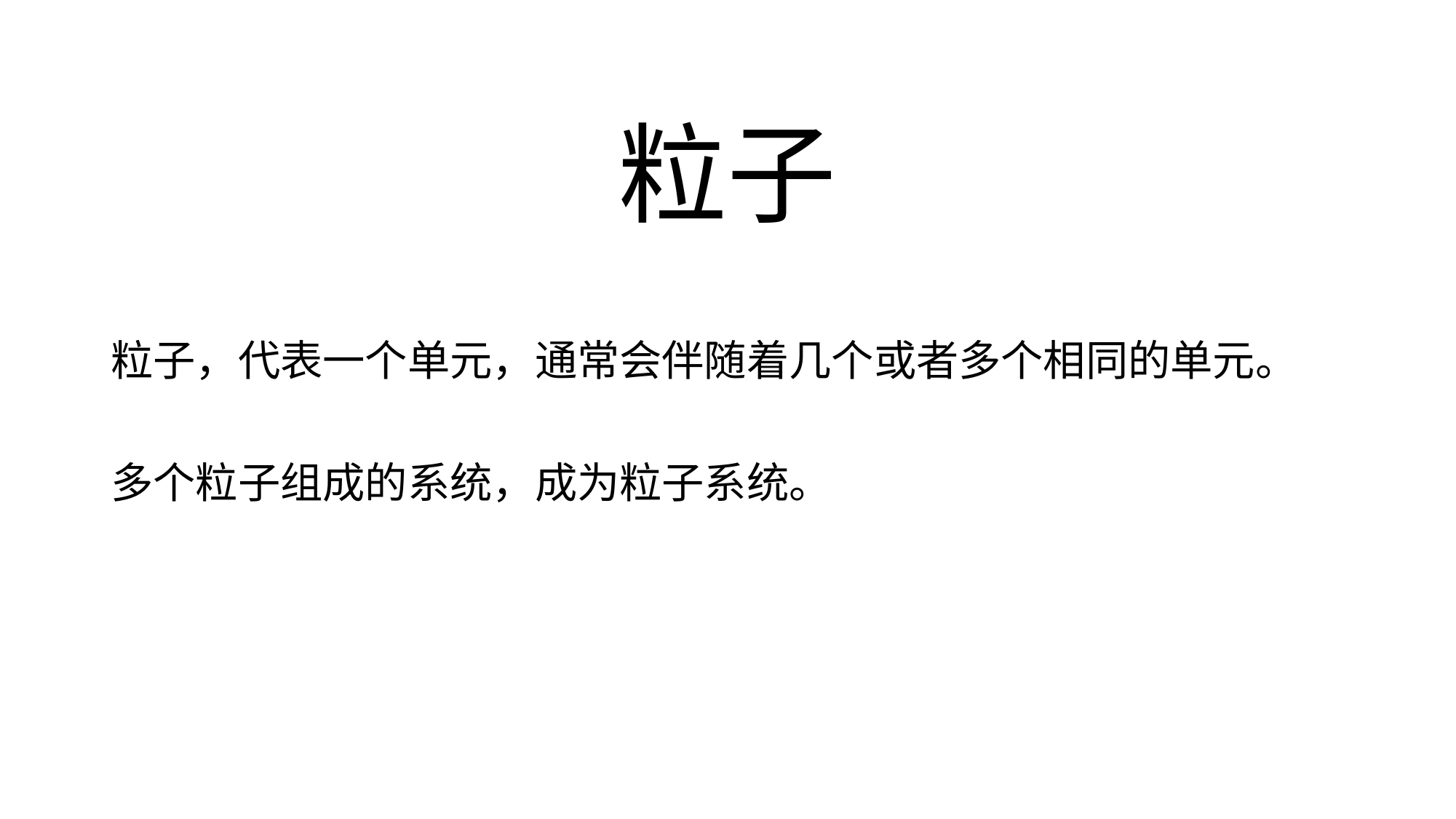

# 粒子
粒子，代表一个单元，通常会伴随着几个或者多个相同的单元。

多个粒子组成的系统，成为粒子系统。